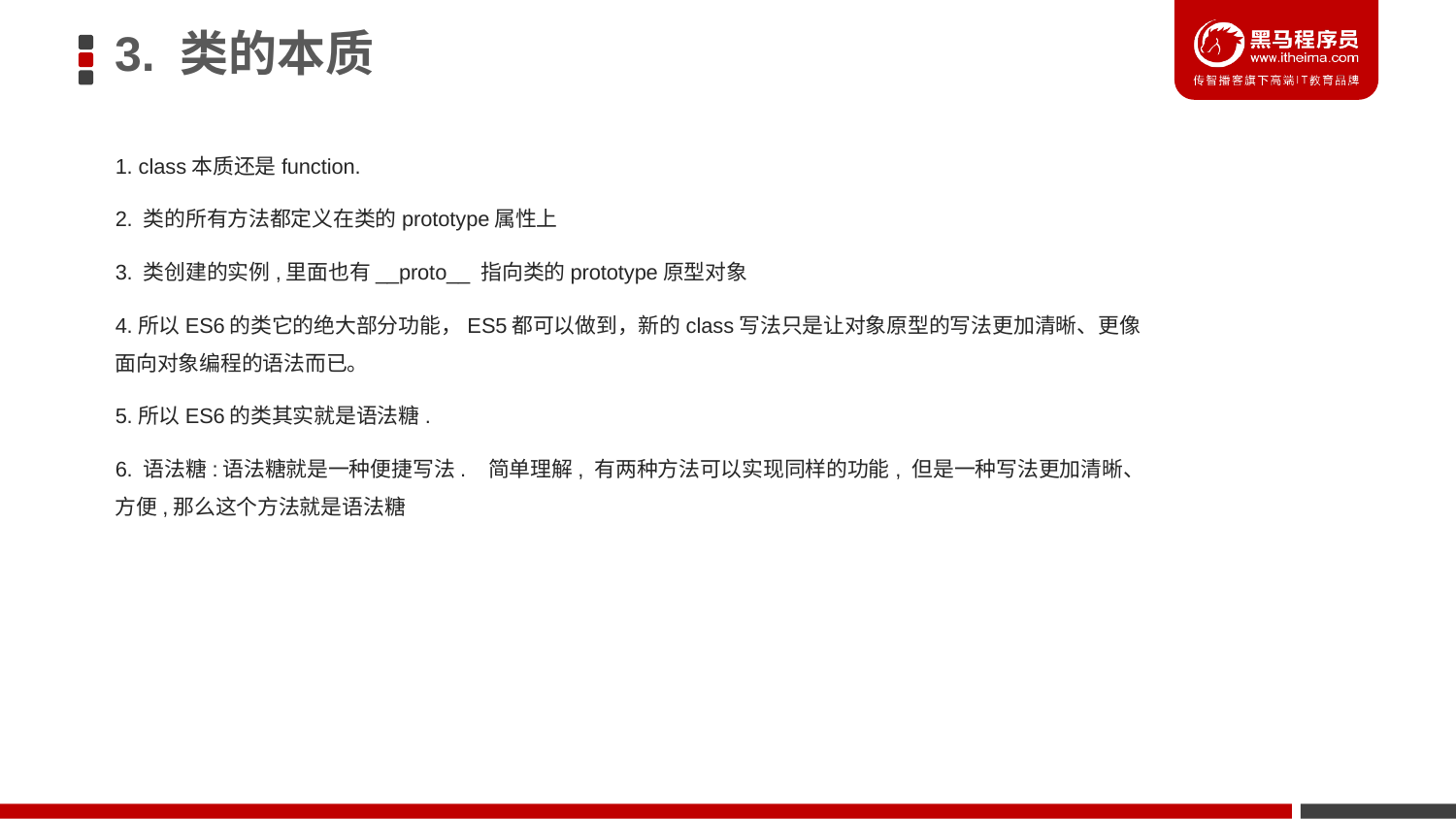

# 3. 类的本质
1. class本质还是function.
2. 类的所有方法都定义在类的prototype属性上
3. 类创建的实例,里面也有__proto__ 指向类的prototype原型对象
4.所以ES6的类它的绝大部分功能，ES5都可以做到，新的class写法只是让对象原型的写法更加清晰、更像面向对象编程的语法而已。
5.所以ES6的类其实就是语法糖.
6. 语法糖:语法糖就是一种便捷写法.   简单理解, 有两种方法可以实现同样的功能, 但是一种写法更加清晰、方便,那么这个方法就是语法糖